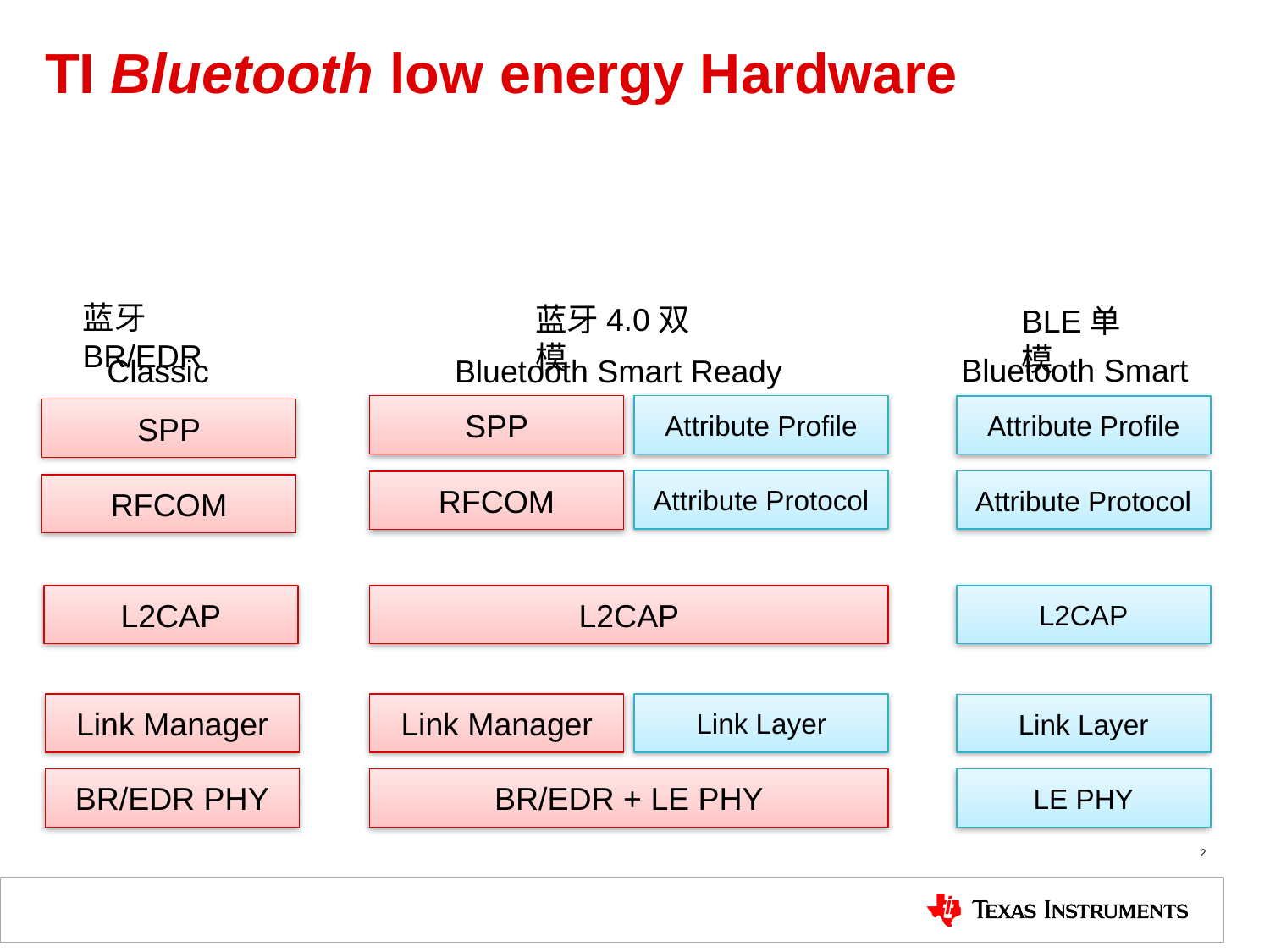

# TI Bluetooth low energy Hardware
蓝牙 BR/EDR
蓝牙4.0双模
BLE单模
Bluetooth Smart
Classic
Bluetooth Smart Ready
SPP
Attribute Profile
Attribute Profile
SPP
Attribute Protocol
Attribute Protocol
RFCOM
RFCOM
L2CAP
L2CAP
L2CAP
Link Manager
Link Manager
Link Layer
Link Layer
BR/EDR PHY
BR/EDR + LE PHY
LE PHY
2